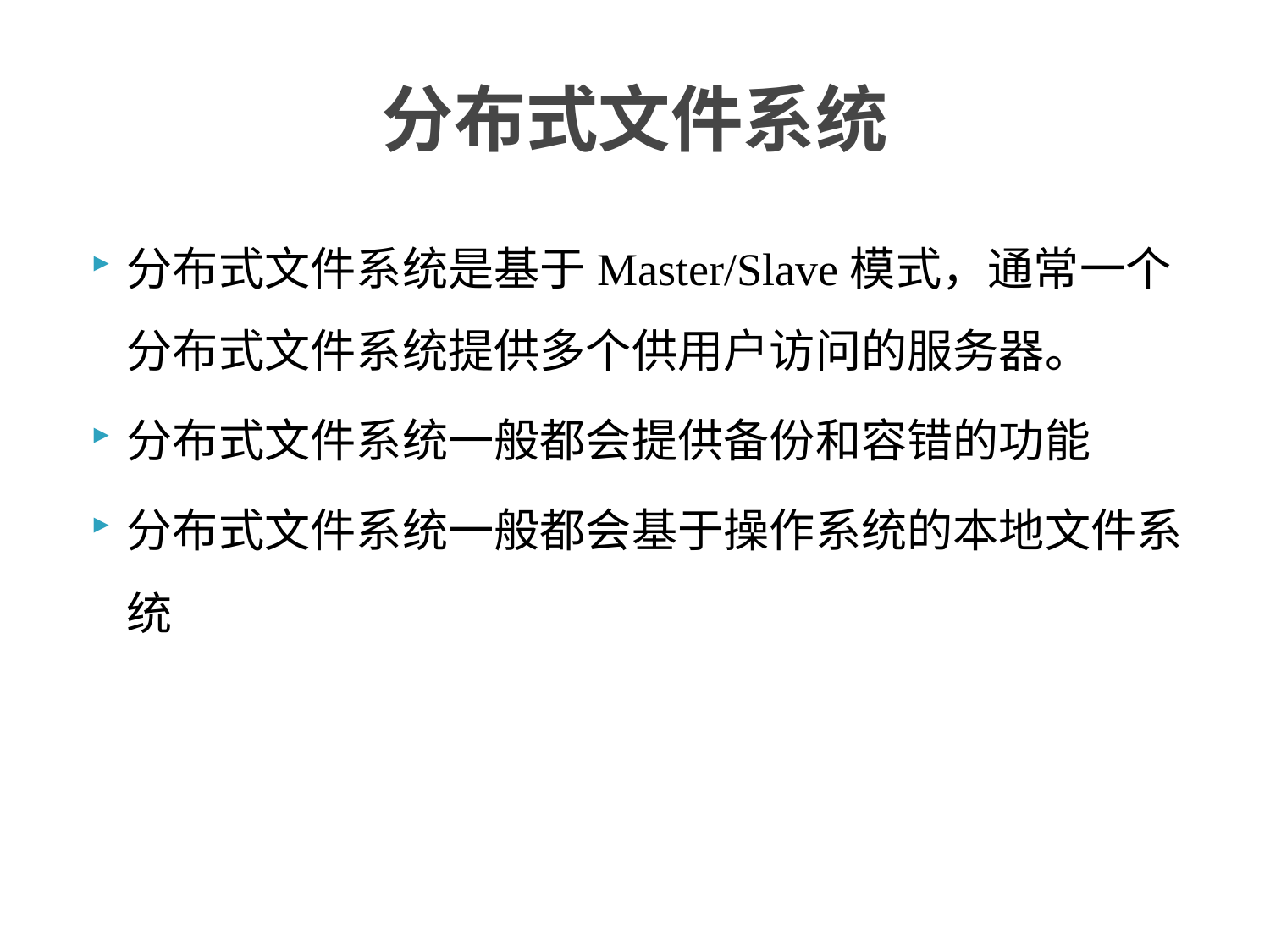

# 分布式文件系统
分布式文件系统是基于Master/Slave模式，通常一个分布式文件系统提供多个供用户访问的服务器。
分布式文件系统一般都会提供备份和容错的功能
分布式文件系统一般都会基于操作系统的本地文件系统